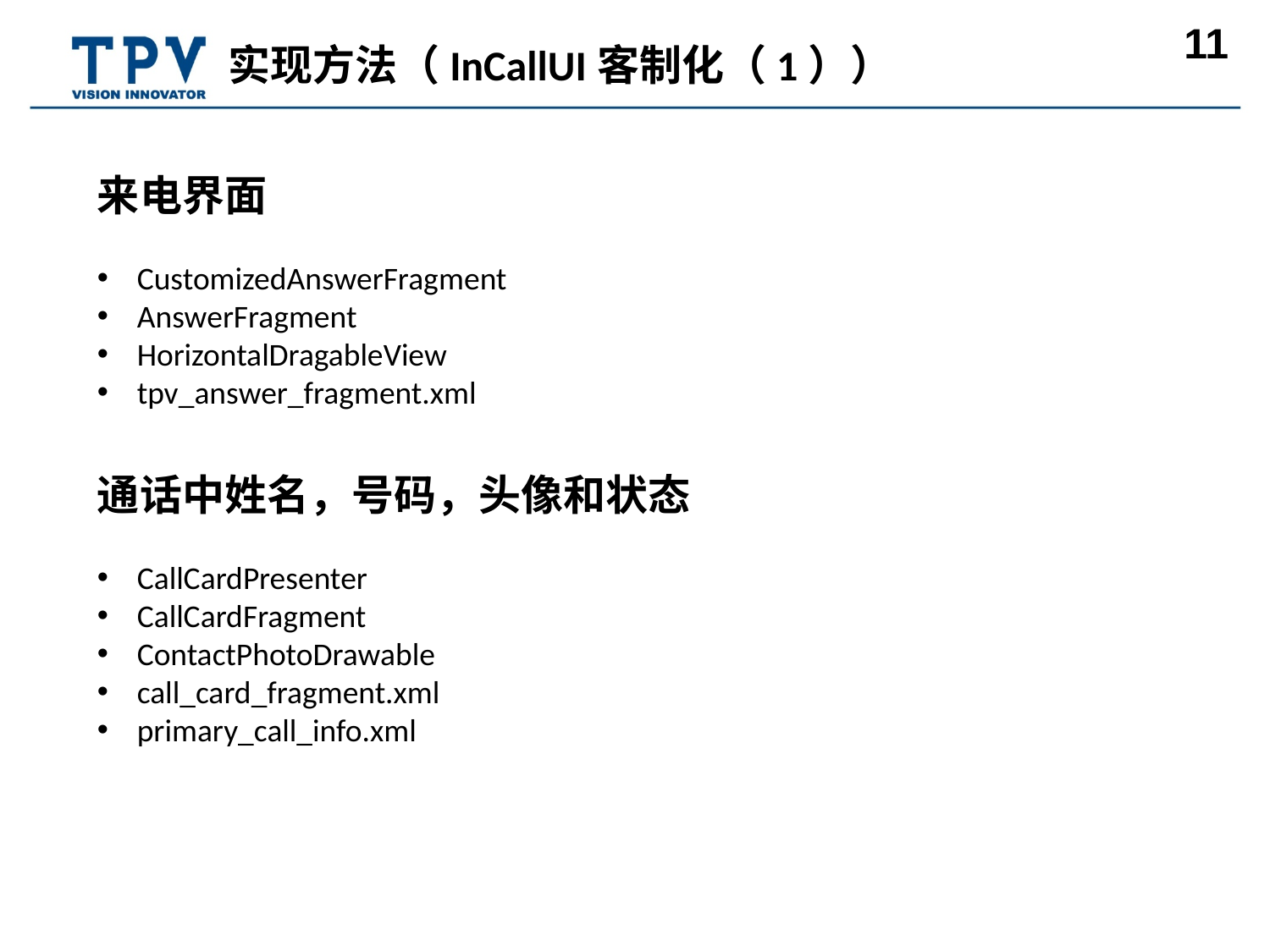

实现方法（InCallUI客制化（1））
来电界面

CustomizedAnswerFragment
AnswerFragment
HorizontalDragableView
tpv_answer_fragment.xml
通话中姓名，号码，头像和状态

CallCardPresenter
CallCardFragment
ContactPhotoDrawable
call_card_fragment.xml
primary_call_info.xml